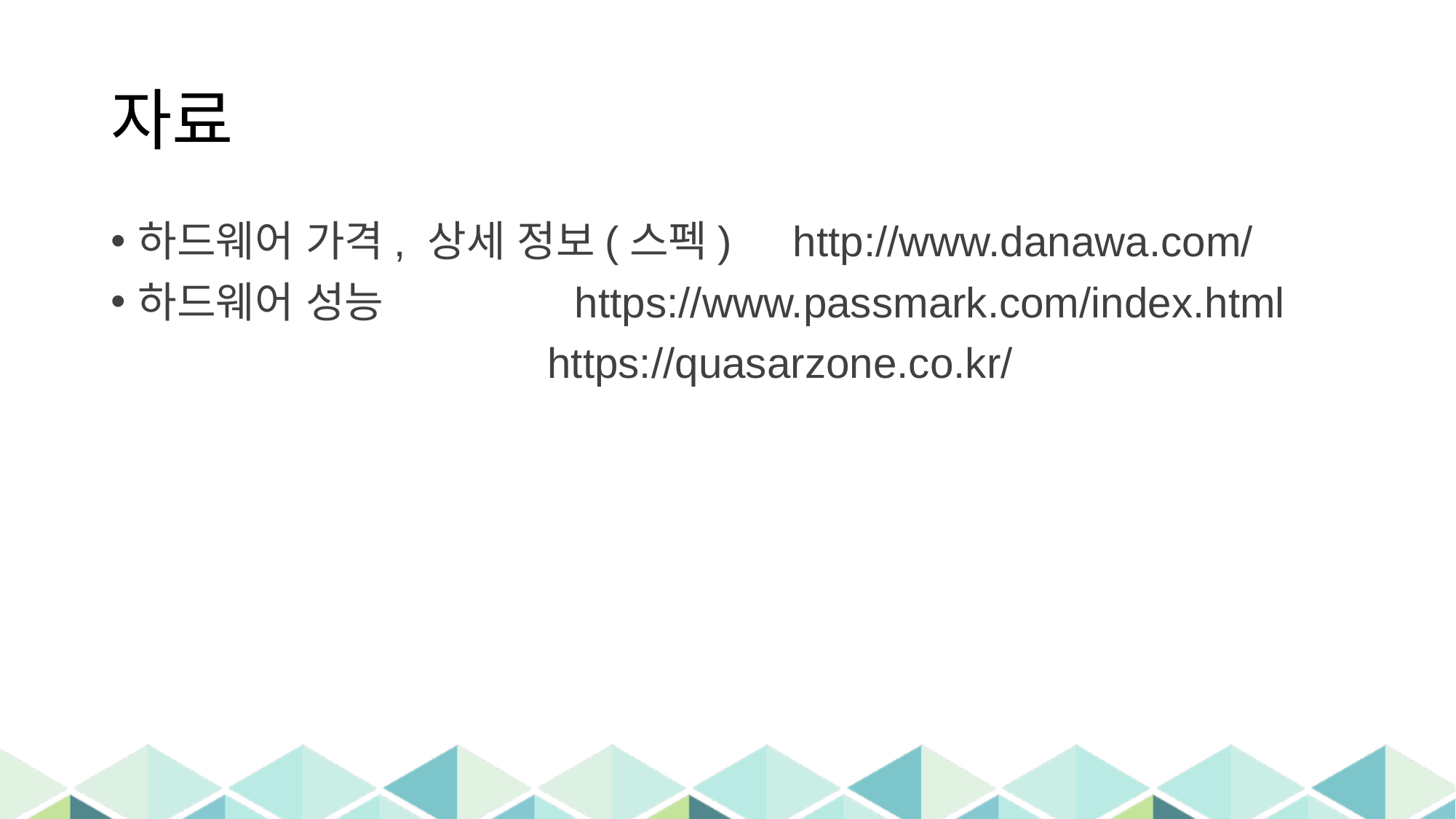

# 자료
하드웨어 가격, 상세 정보(스펙) 	http://www.danawa.com/
하드웨어 성능 		https://www.passmark.com/index.html
                   		https://quasarzone.co.kr/